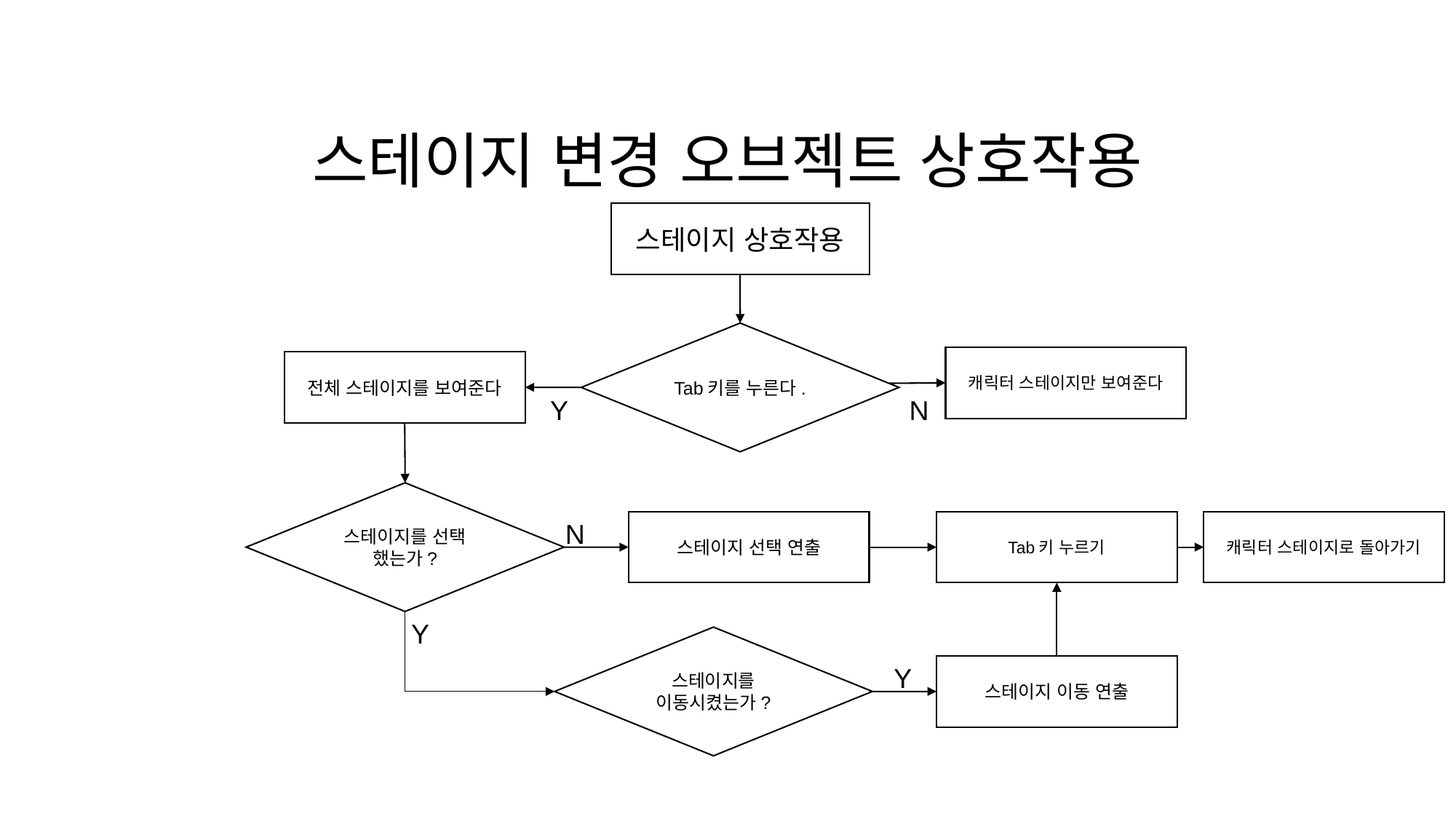

스테이지 변경 오브젝트 상호작용
스테이지 상호작용
Tab키를 누른다.
캐릭터 스테이지만 보여준다
전체 스테이지를 보여준다
Y
N
스테이지를 선택 했는가?
N
스테이지 선택 연출
Tab키 누르기
캐릭터 스테이지로 돌아가기
Y
스테이지를 이동시켰는가?
Y
스테이지 이동 연출